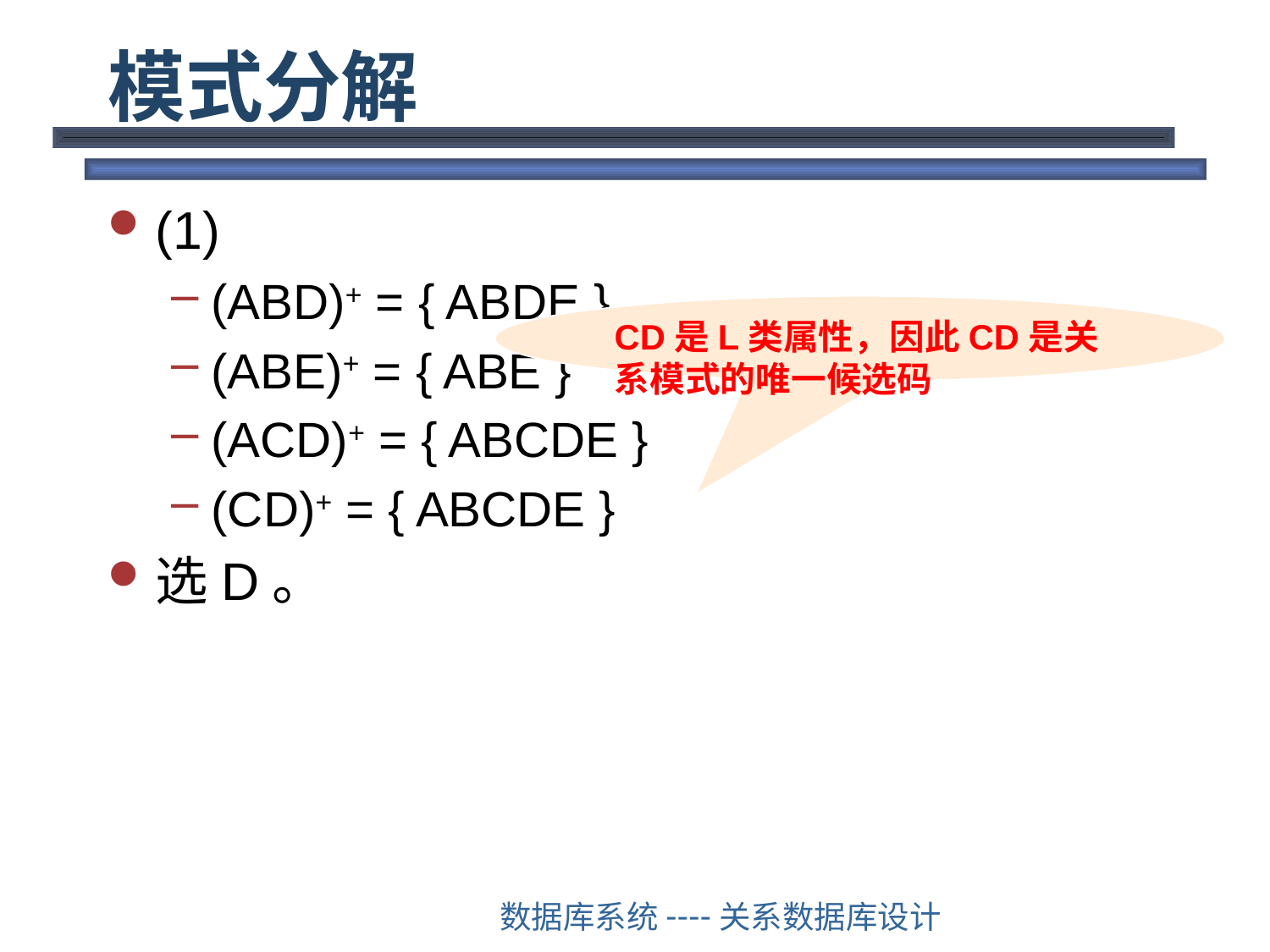

# 模式分解
(1)
(ABD)+ = { ABDE }
(ABE)+ = { ABE }
(ACD)+ = { ABCDE }
(CD)+ = { ABCDE }
选D。
CD是L类属性，因此CD是关系模式的唯一候选码
数据库系统----关系数据库设计